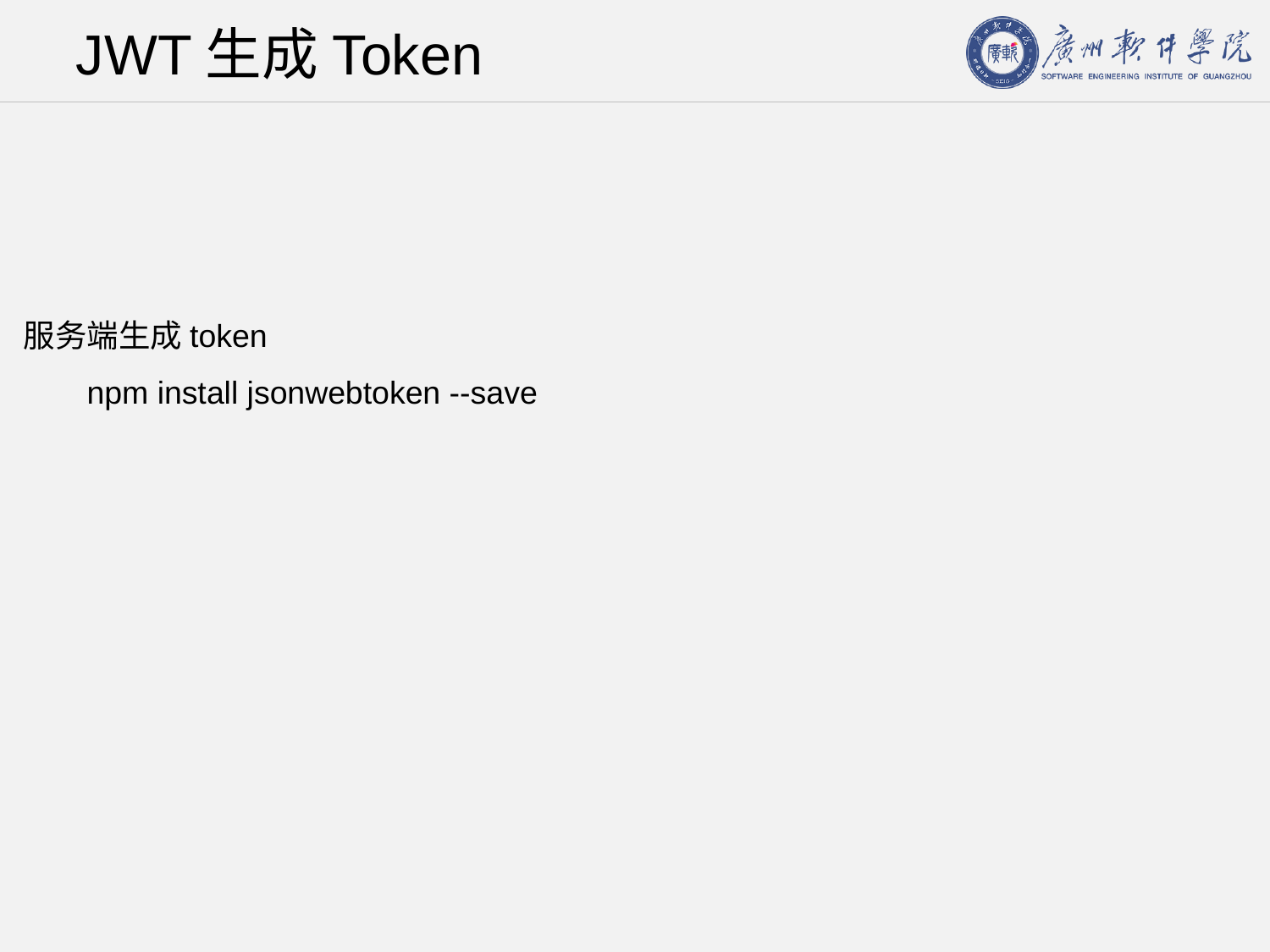

# JWT生成Token
服务端生成token
npm install jsonwebtoken --save